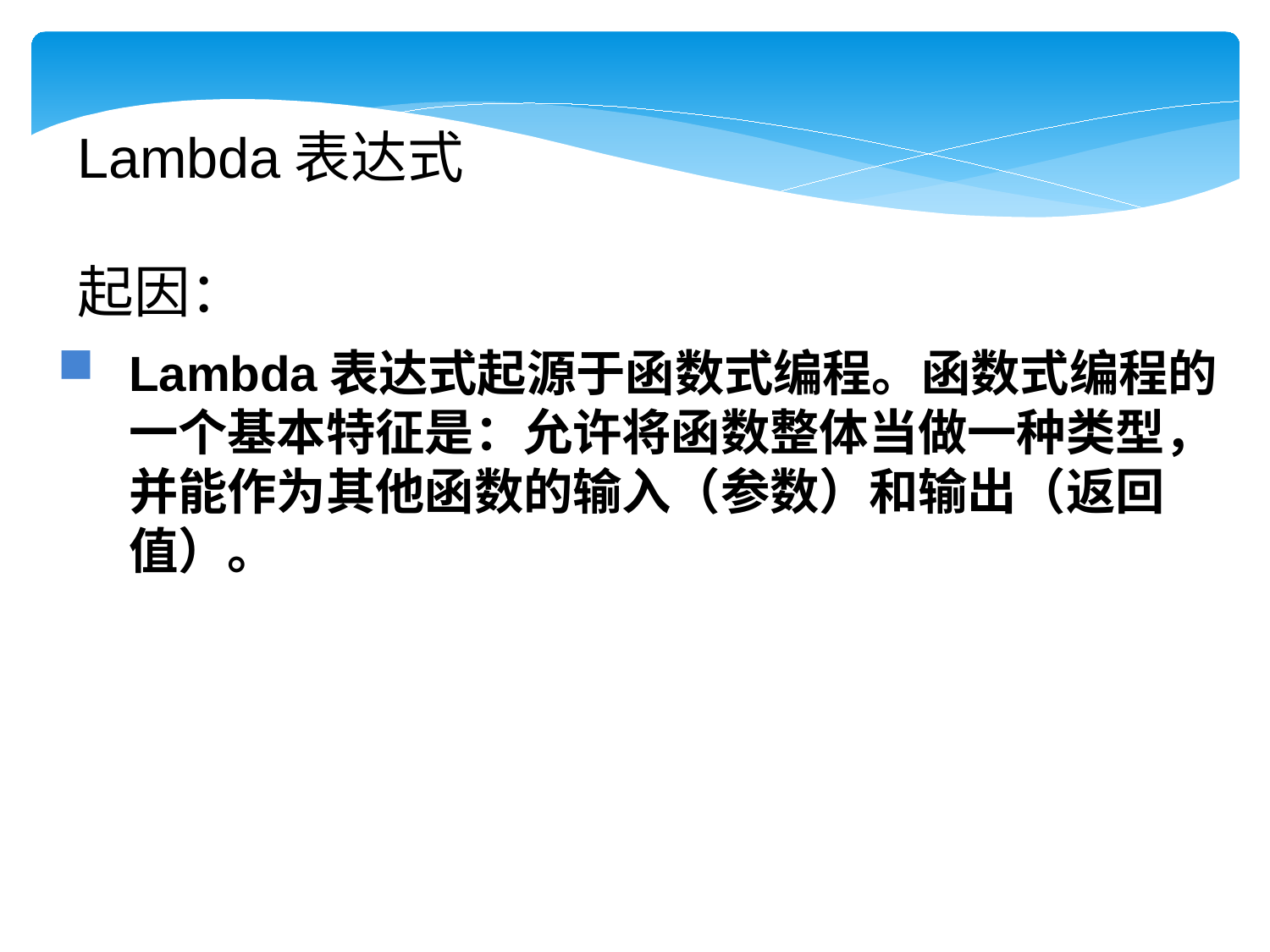

Lambda表达式

起因：

Lambda表达式起源于函数式编程。函数式编程的一个基本特征是：允许将函数整体当做一种类型，并能作为其他函数的输入（参数）和输出（返回值）。